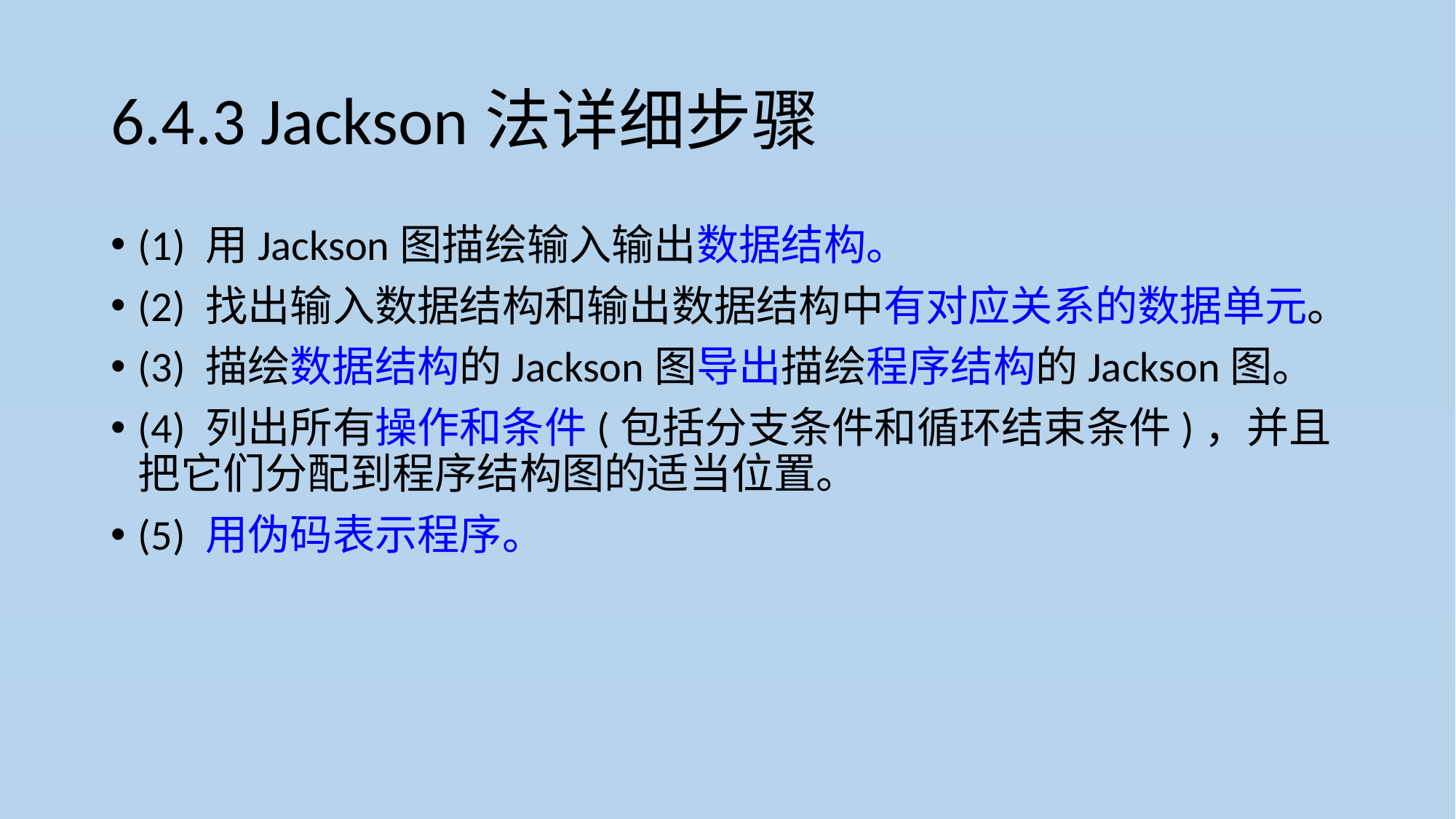

# 6.4.3 Jackson法详细步骤
(1) 用Jackson图描绘输入输出数据结构。
(2) 找出输入数据结构和输出数据结构中有对应关系的数据单元。
(3) 描绘数据结构的Jackson图导出描绘程序结构的Jackson图。
(4) 列出所有操作和条件(包括分支条件和循环结束条件)，并且把它们分配到程序结构图的适当位置。
(5) 用伪码表示程序。